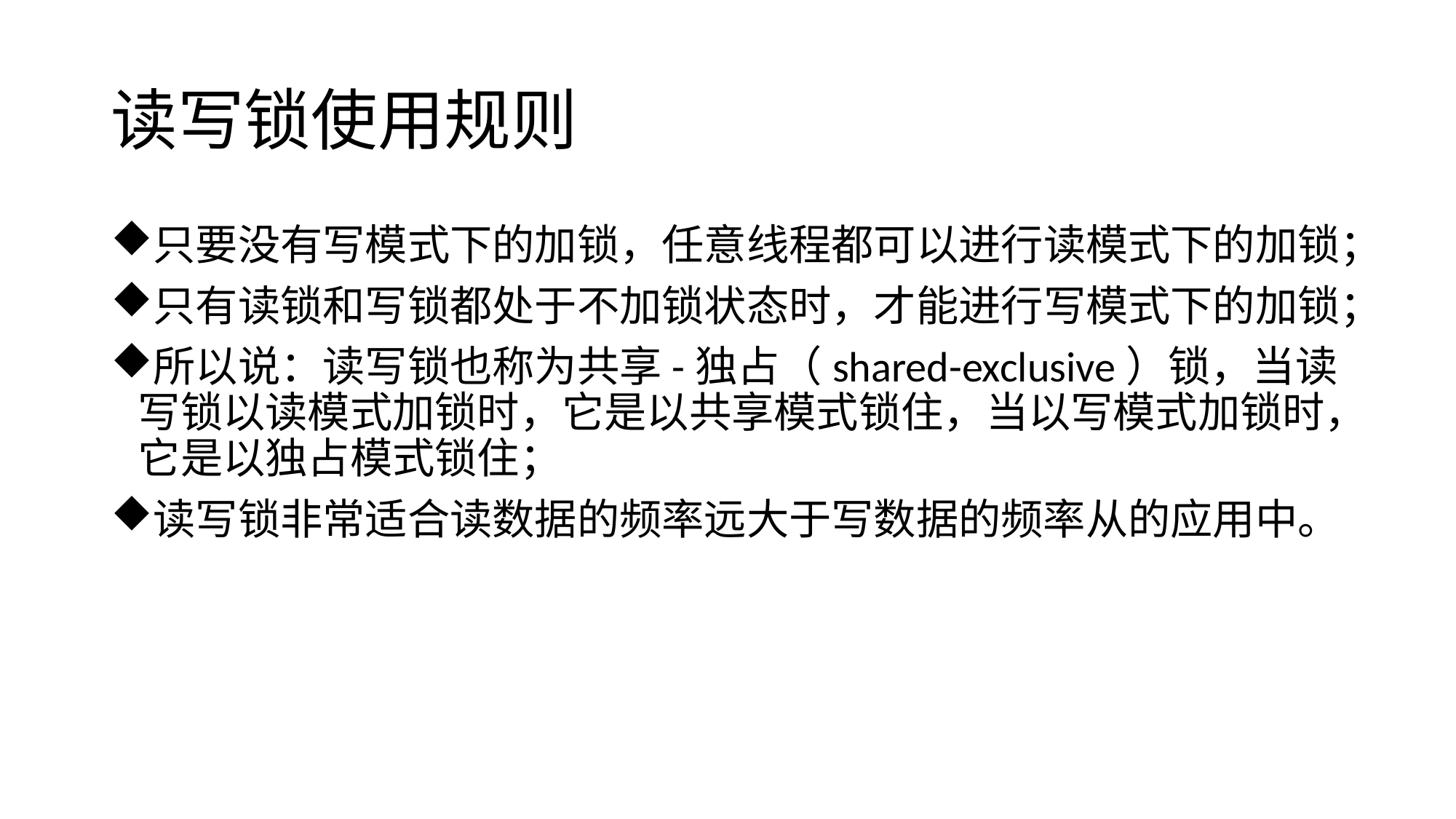

# 读写锁使用规则

只要没有写模式下的加锁，任意线程都可以进行读模式下的加锁；
只有读锁和写锁都处于不加锁状态时，才能进行写模式下的加锁；
所以说：读写锁也称为共享-独占（shared-exclusive）锁，当读写锁以读模式加锁时，它是以共享模式锁住，当以写模式加锁时，它是以独占模式锁住；
读写锁非常适合读数据的频率远大于写数据的频率从的应用中。